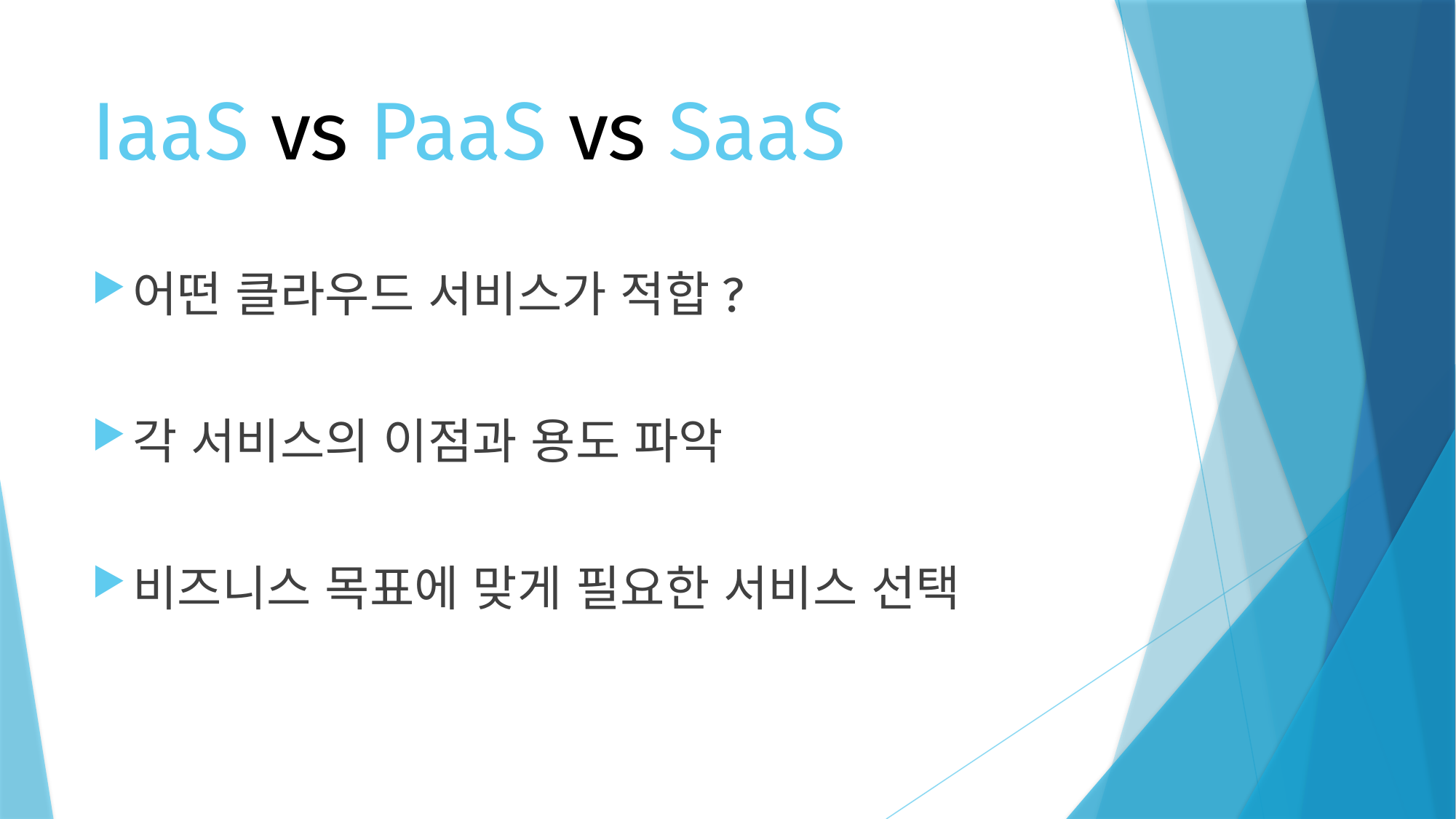

# IaaS vs PaaS vs SaaS
어떤 클라우드 서비스가 적합?

각 서비스의 이점과 용도 파악

비즈니스 목표에 맞게 필요한 서비스 선택